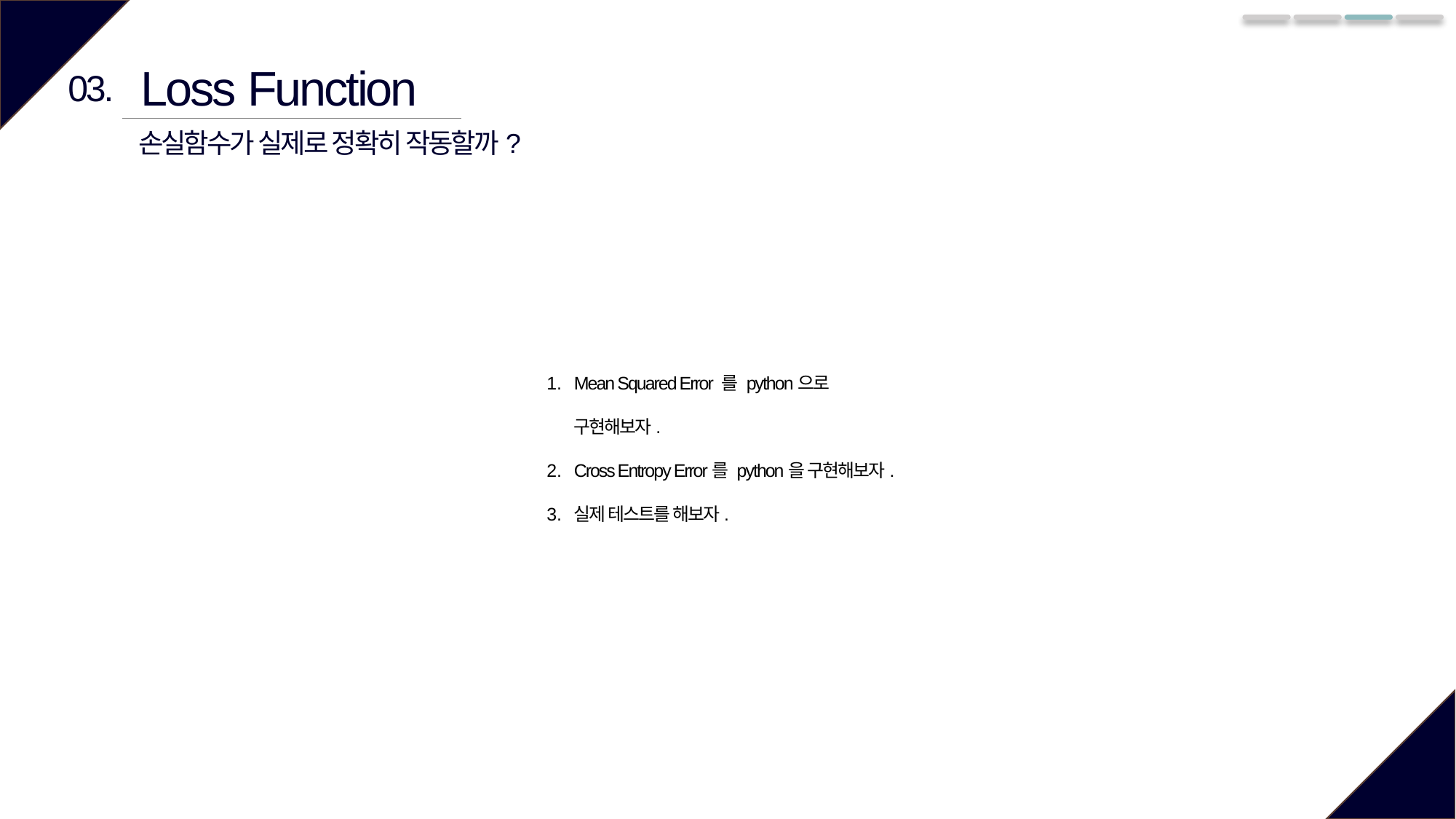

Loss Function
03.
손실함수가 실제로 정확히 작동할까?
Mean Squared Error 를 python으로 구현해보자.
Cross Entropy Error를 python을 구현해보자.
실제 테스트를 해보자.